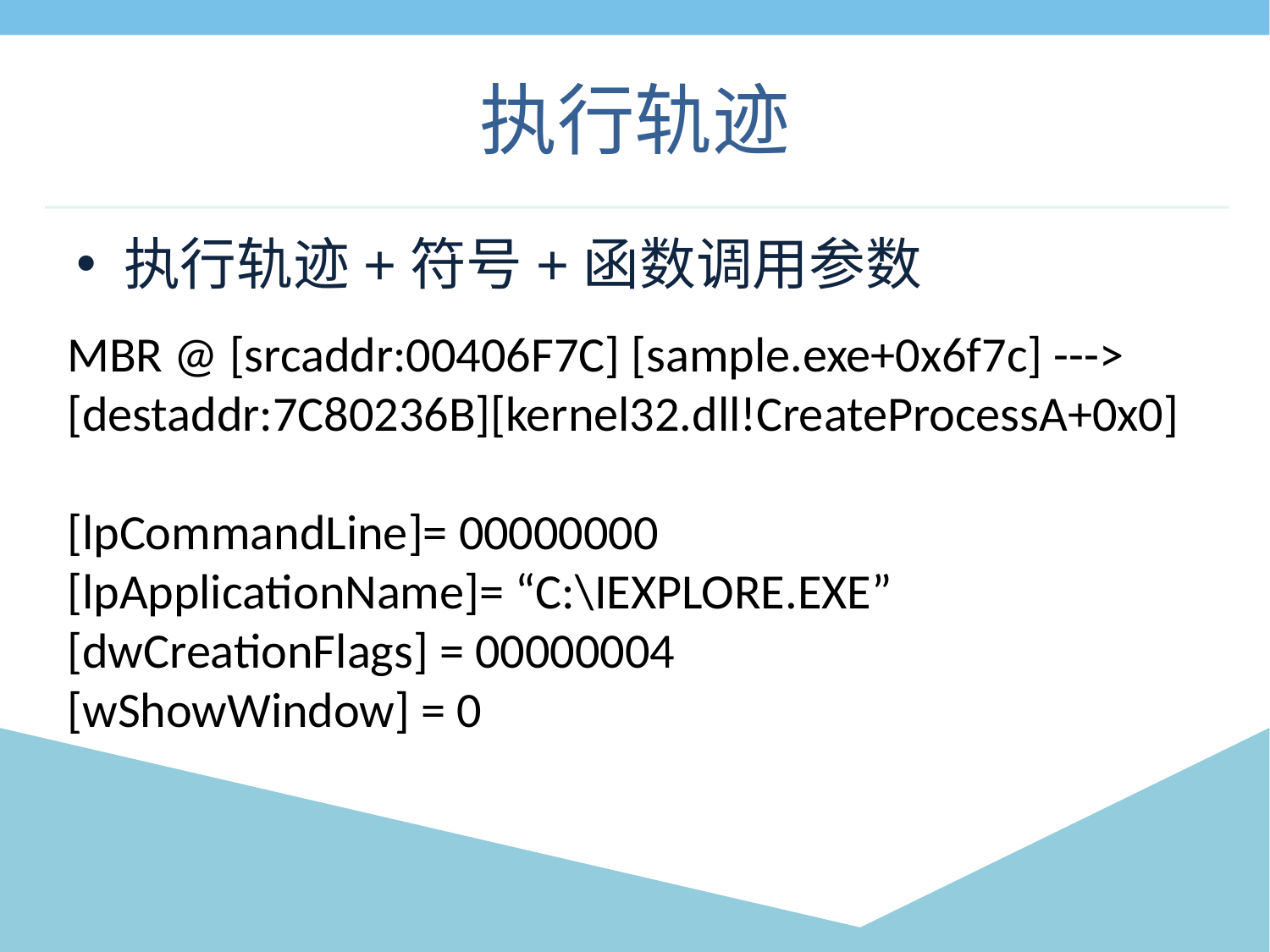

# 执行轨迹
执行轨迹+符号+函数调用参数

MBR @ [srcaddr:00406F7C] [sample.exe+0x6f7c] --->
[destaddr:7C80236B][kernel32.dll!CreateProcessA+0x0]

[lpCommandLine]= 00000000
[lpApplicationName]= “C:\IEXPLORE.EXE”
[dwCreationFlags] = 00000004
[wShowWindow] = 0